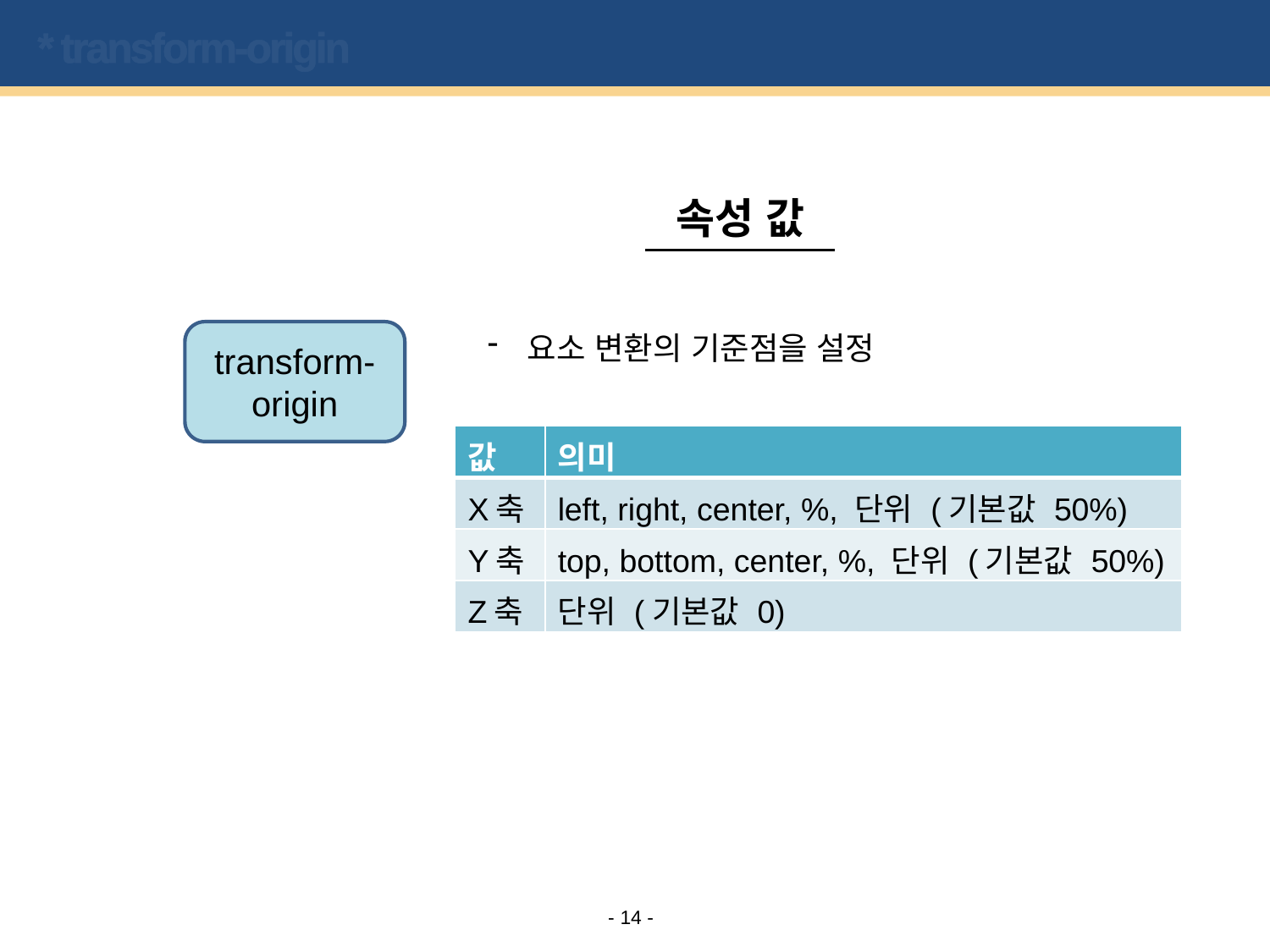

# * transform-origin
속성 값
transform-origin
요소 변환의 기준점을 설정
| 값 | 의미 |
| --- | --- |
| X축 | left, right, center, %, 단위 (기본값 50%) |
| Y축 | top, bottom, center, %, 단위 (기본값 50%) |
| Z축 | 단위 (기본값 0) |